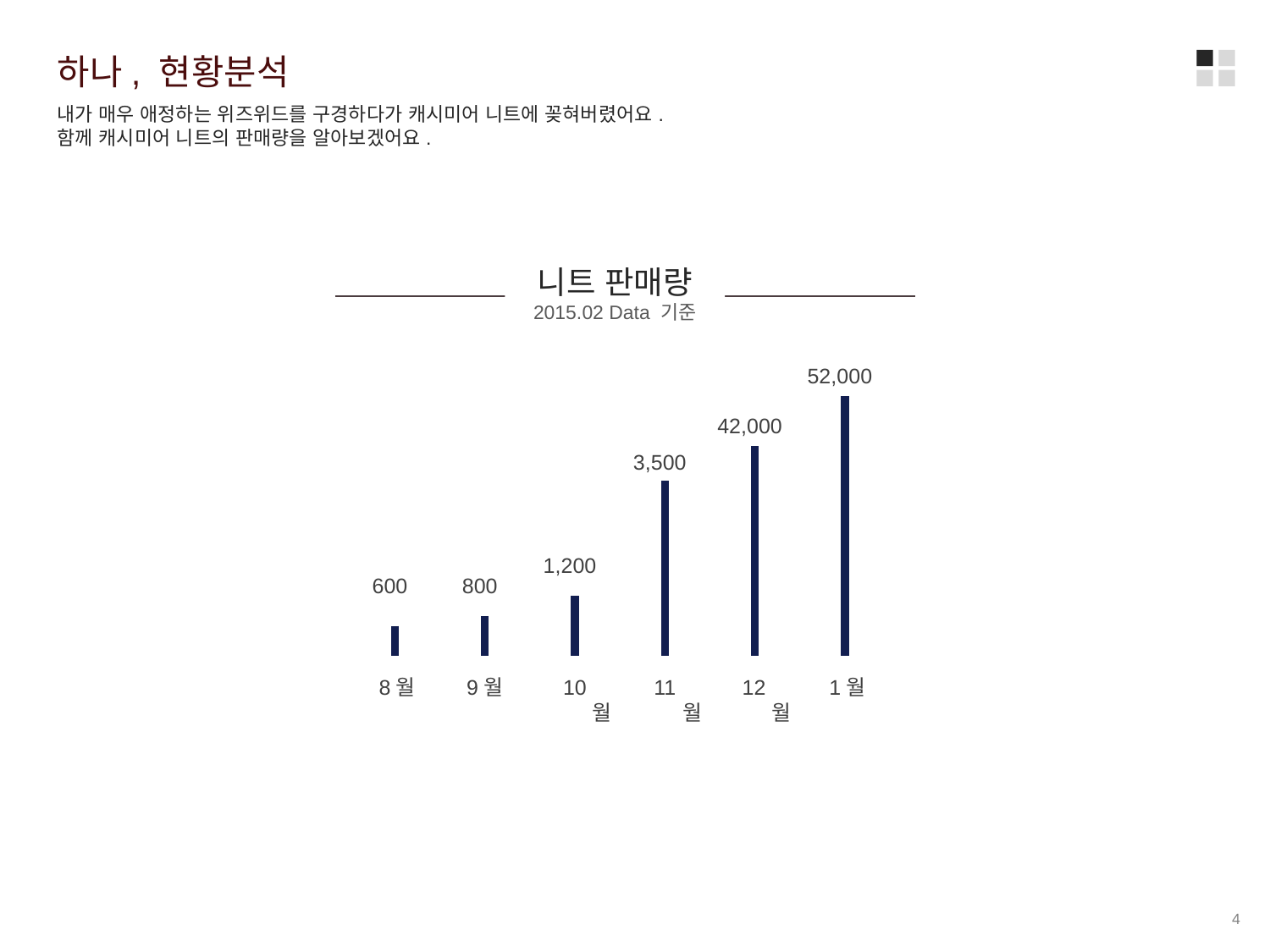

하나, 현황분석

내가 매우 애정하는 위즈위드를 구경하다가 캐시미어 니트에 꽂혀버렸어요.
함께 캐시미어 니트의 판매량을 알아보겠어요.
니트 판매량
2015.02 Data 기준
52,000
42,000
3,500
1,200
600
800
8월
9월
10월
11월
12월
1월